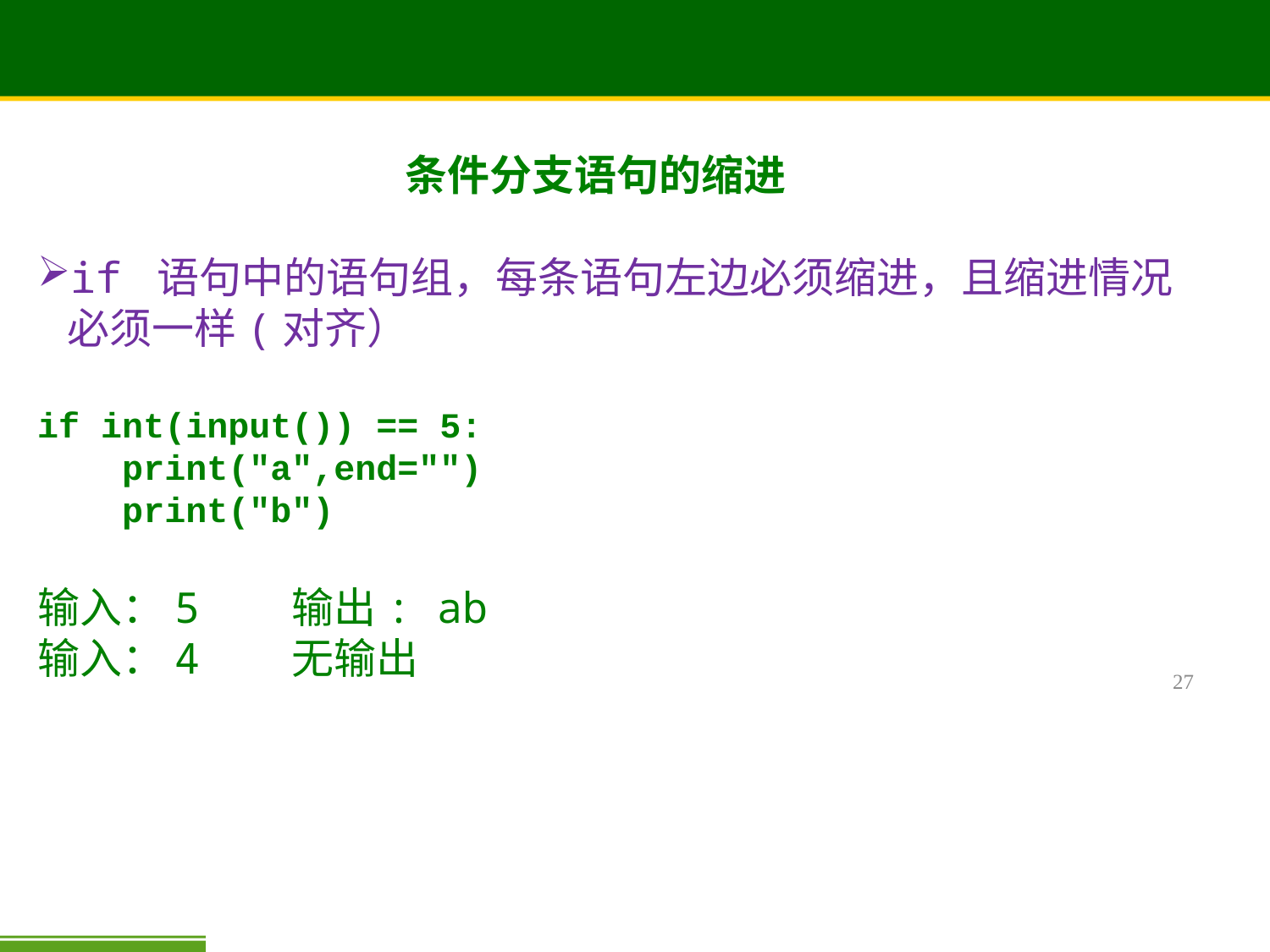

# 条件分支语句的缩进
if 语句中的语句组，每条语句左边必须缩进，且缩进情况必须一样(对齐）

if int(input()) == 5:
    print("a",end="")
    print("b")
输入：5	输出: ab
输入：4	无输出

27